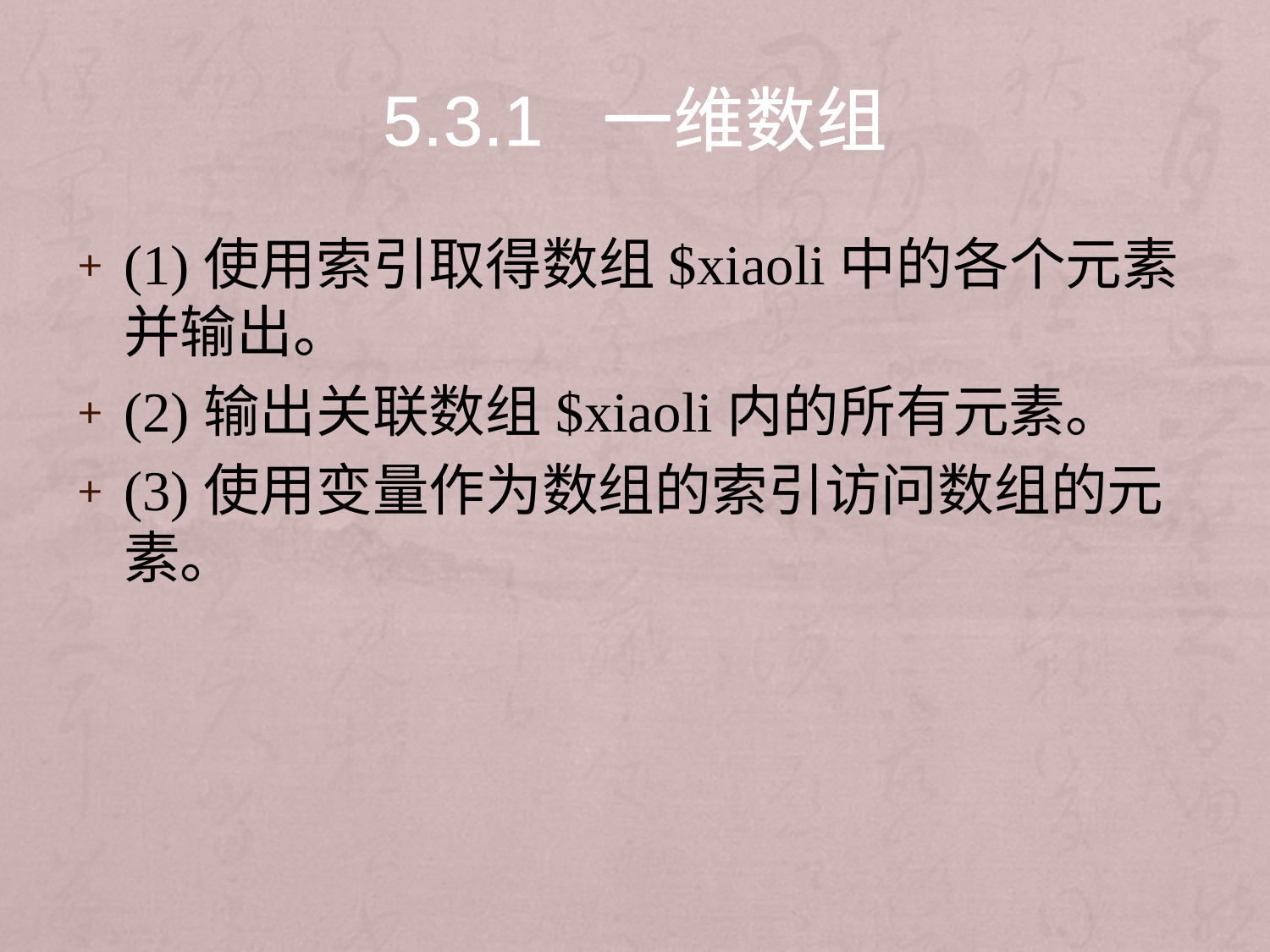

# 5.3.1  一维数组
(1)使用索引取得数组$xiaoli中的各个元素并输出。
(2)输出关联数组$xiaoli内的所有元素。
(3)使用变量作为数组的索引访问数组的元素。